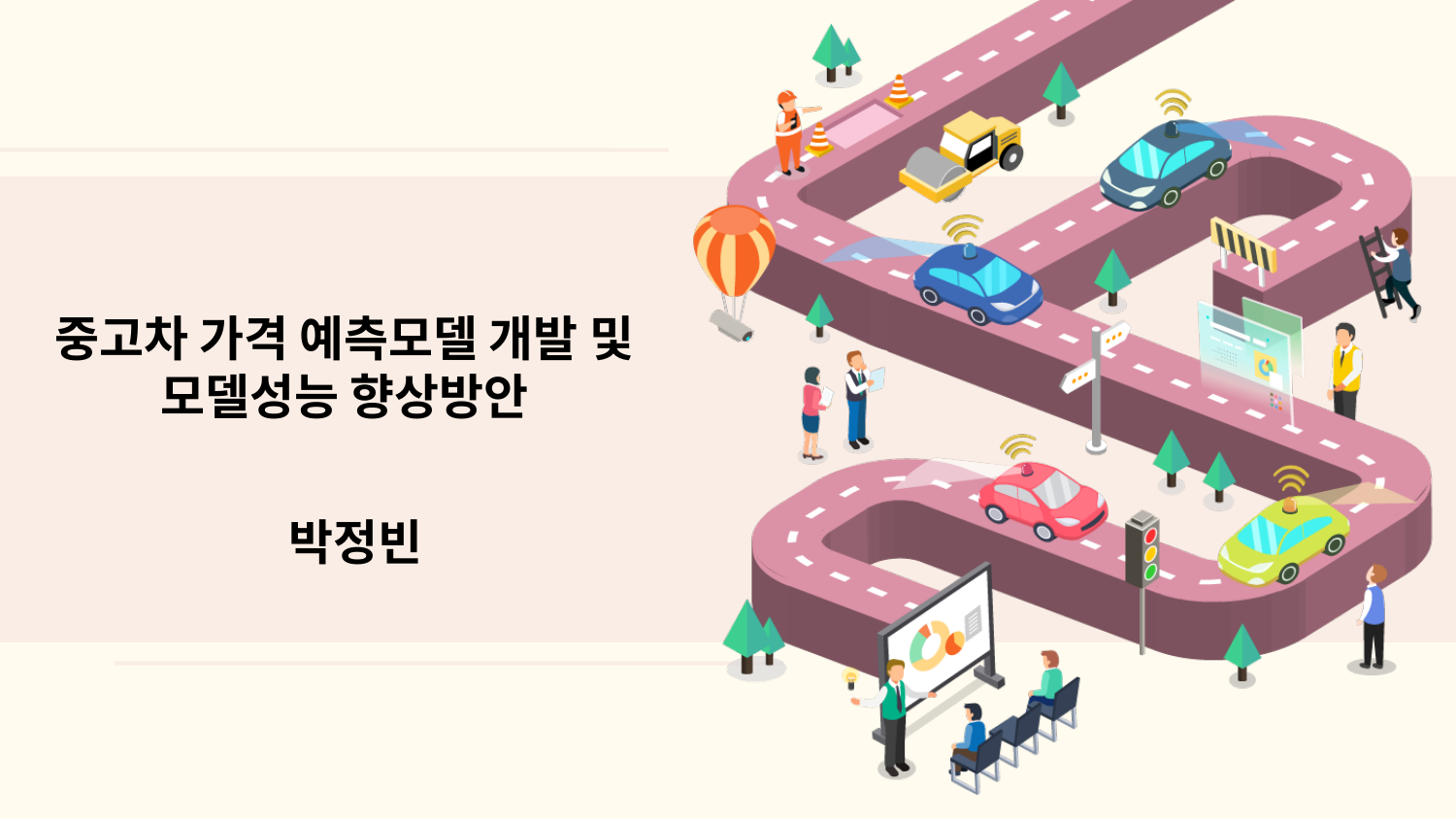

중고차 가격 예측모델 개발 및 모델성능 향상방안
 박정빈